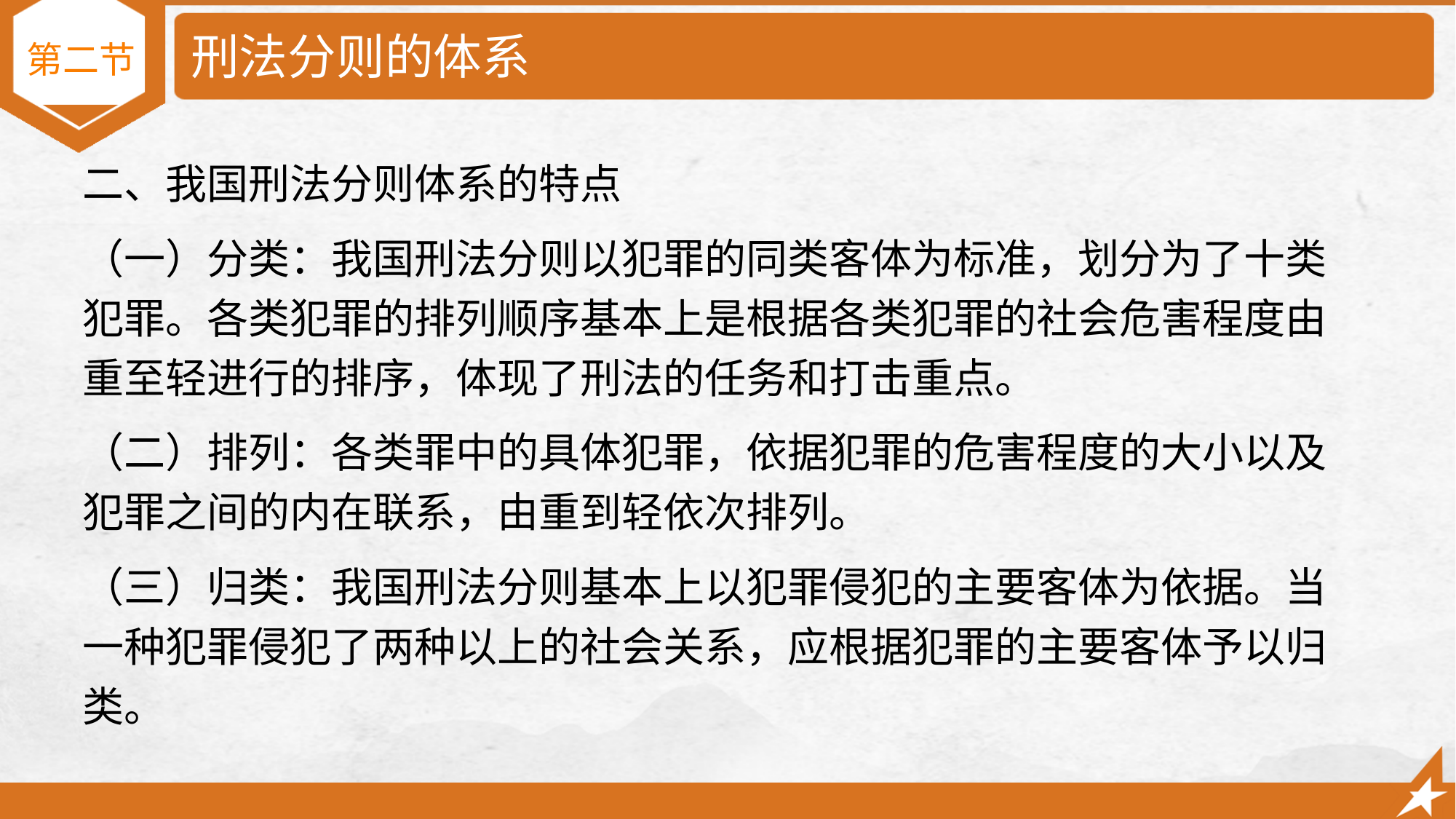

# 刑法分则的体系
第二节
二、我国刑法分则体系的特点
（一）分类：我国刑法分则以犯罪的同类客体为标准，划分为了十类犯罪。各类犯罪的排列顺序基本上是根据各类犯罪的社会危害程度由重至轻进行的排序，体现了刑法的任务和打击重点。
（二）排列：各类罪中的具体犯罪，依据犯罪的危害程度的大小以及犯罪之间的内在联系，由重到轻依次排列。
（三）归类：我国刑法分则基本上以犯罪侵犯的主要客体为依据。当一种犯罪侵犯了两种以上的社会关系，应根据犯罪的主要客体予以归类。